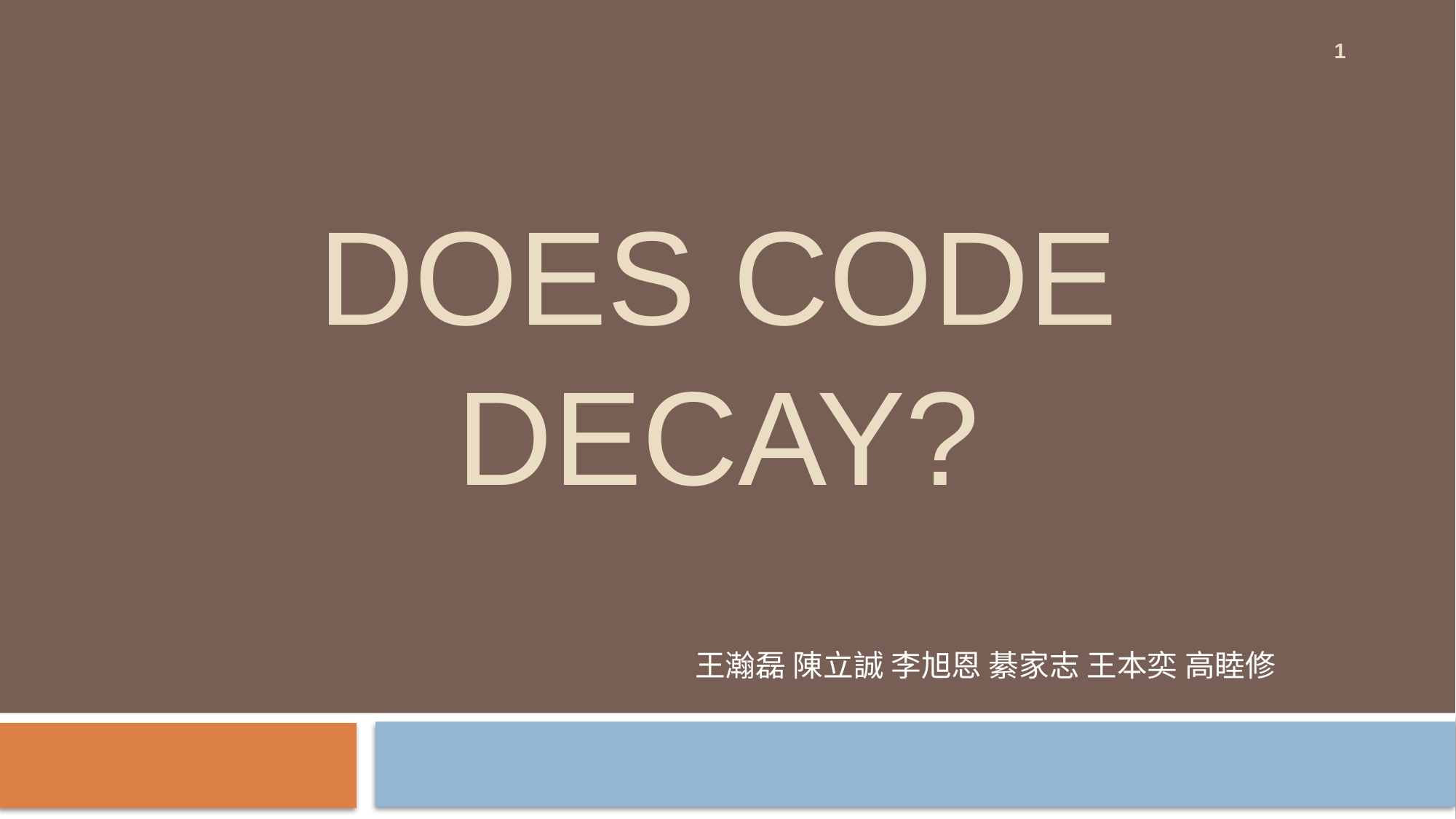

1
# Does Code Decay?
王瀚磊 陳立誠 李旭恩 綦家志 王本奕 高睦修